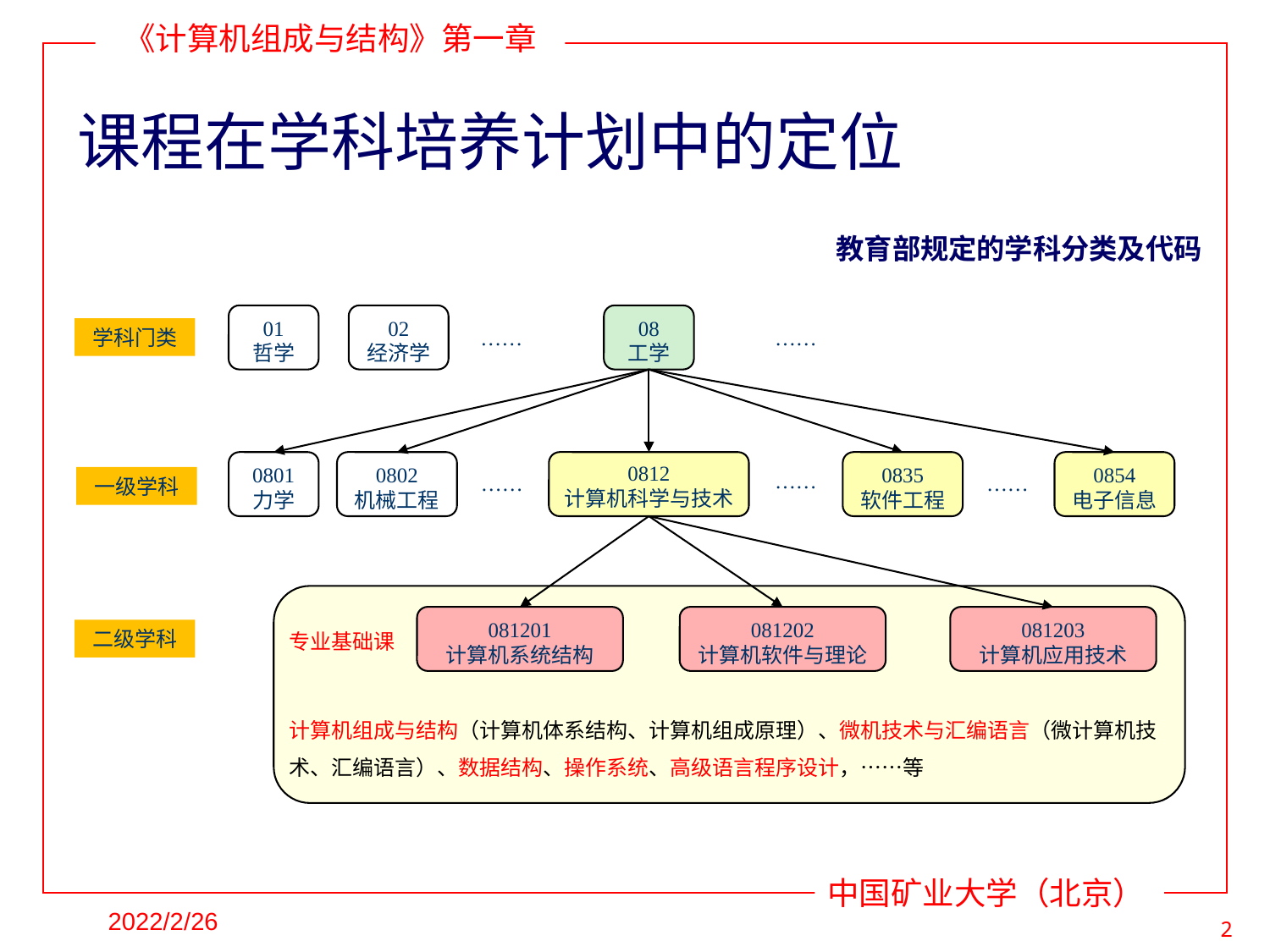

# 课程在学科培养计划中的定位
    教育部规定的学科分类及代码

01
哲学

02
经济学

08
工学

……
……
学科门类
0801
力学

0802
机械工程

0812
计算机科学与技术

0835
软件工程

0854
电子信息

……
……
……
一级学科

专业基础课

计算机组成与结构（计算机体系结构、计算机组成原理）、微机技术与汇编语言（微计算机技术、汇编语言）、数据结构、操作系统、高级语言程序设计，……等
081201
计算机系统结构

081202
计算机软件与理论

081203
计算机应用技术

二级学科
2022/2/26